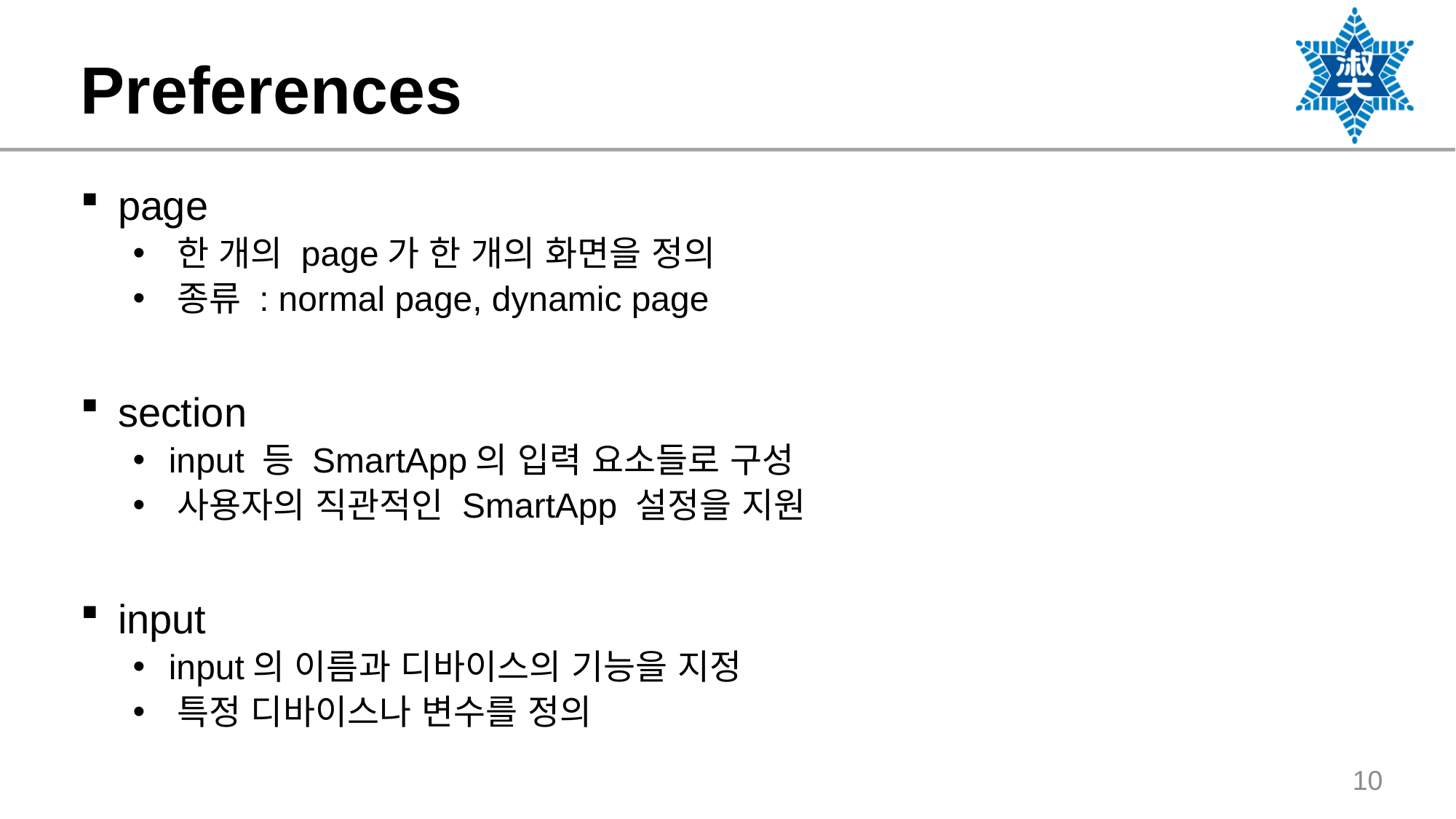

# Preferences
 page
 한 개의 page가 한 개의 화면을 정의
 종류 : normal page, dynamic page

 section
 input 등 SmartApp의 입력 요소들로 구성
 사용자의 직관적인 SmartApp 설정을 지원

 input
 input의 이름과 디바이스의 기능을 지정
 특정 디바이스나 변수를 정의
10